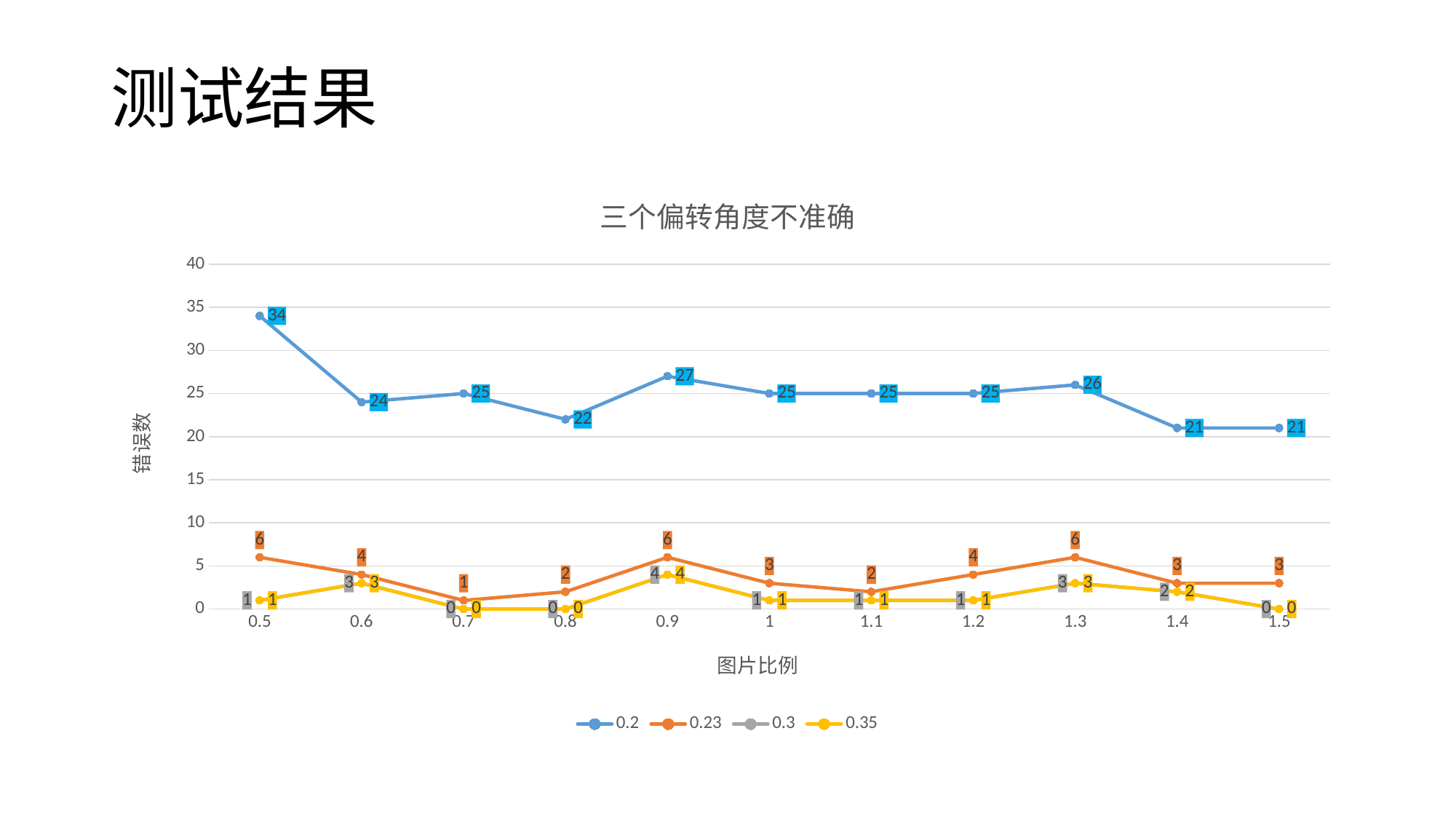

# 测试结果

### Chart: 三个偏转角度不准确

| Category | 0.2 | 0.23 | 0.3 | 0.35 |
|---|---|---|---|---|
| 0.5 | 34.0 | 6.0 | 1.0 | 1.0 |
| 0.6 | 24.0 | 4.0 | 3.0 | 3.0 |
| 0.7 | 25.0 | 1.0 | 0.0 | 0.0 |
| 0.8 | 22.0 | 2.0 | 0.0 | 0.0 |
| 0.9 | 27.0 | 6.0 | 4.0 | 4.0 |
| 1 | 25.0 | 3.0 | 1.0 | 1.0 |
| 1.1000000000000001 | 25.0 | 2.0 | 1.0 | 1.0 |
| 1.2 | 25.0 | 4.0 | 1.0 | 1.0 |
| 1.3 | 26.0 | 6.0 | 3.0 | 3.0 |
| 1.4 | 21.0 | 3.0 | 2.0 | 2.0 |
| 1.5 | 21.0 | 3.0 | 0.0 | 0.0 |